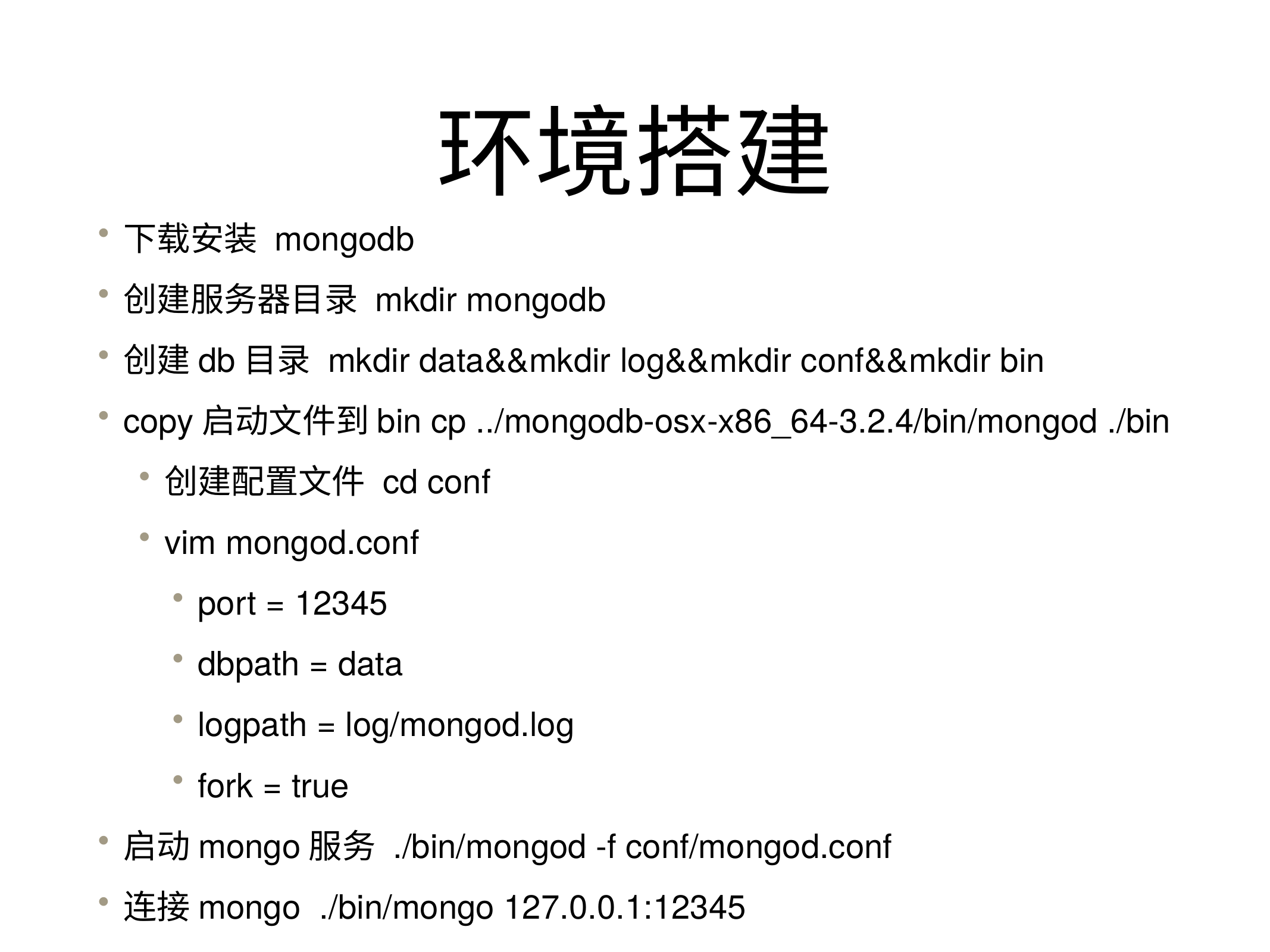

# 环境搭建
下载安装 mongodb
创建服务器目录 mkdir mongodb
创建db目录 mkdir data&&mkdir log&&mkdir conf&&mkdir bin
copy启动文件到bin cp ../mongodb-osx-x86_64-3.2.4/bin/mongod ./bin
创建配置文件 cd conf
vim mongod.conf
port = 12345
dbpath = data
logpath = log/mongod.log
fork = true
启动mongo服务 ./bin/mongod -f conf/mongod.conf
连接mongo  ./bin/mongo 127.0.0.1:12345